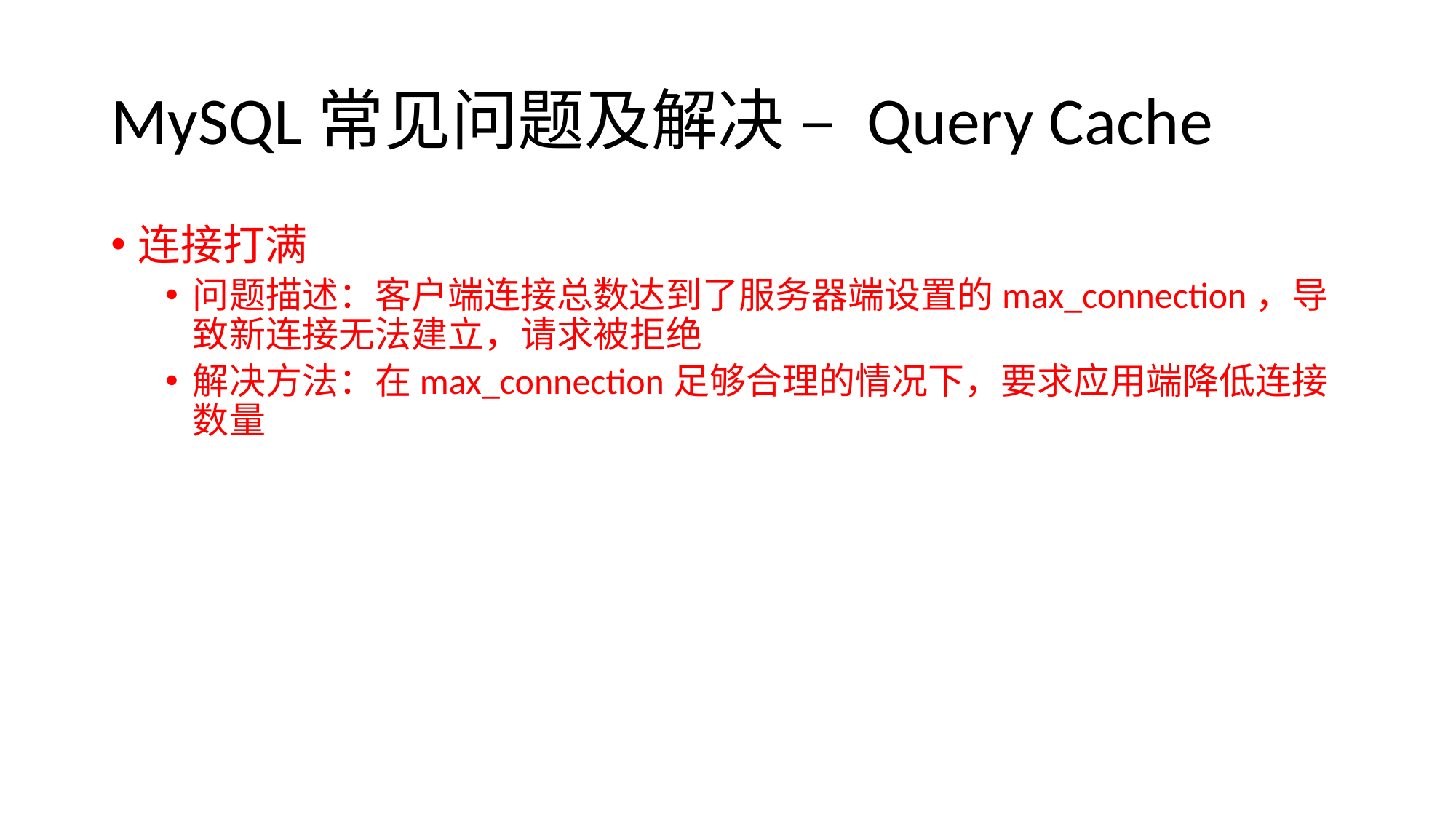

# MySQL常见问题及解决 – Query Cache
连接打满
问题描述：客户端连接总数达到了服务器端设置的max_connection，导致新连接无法建立，请求被拒绝
解决方法：在max_connection足够合理的情况下，要求应用端降低连接数量